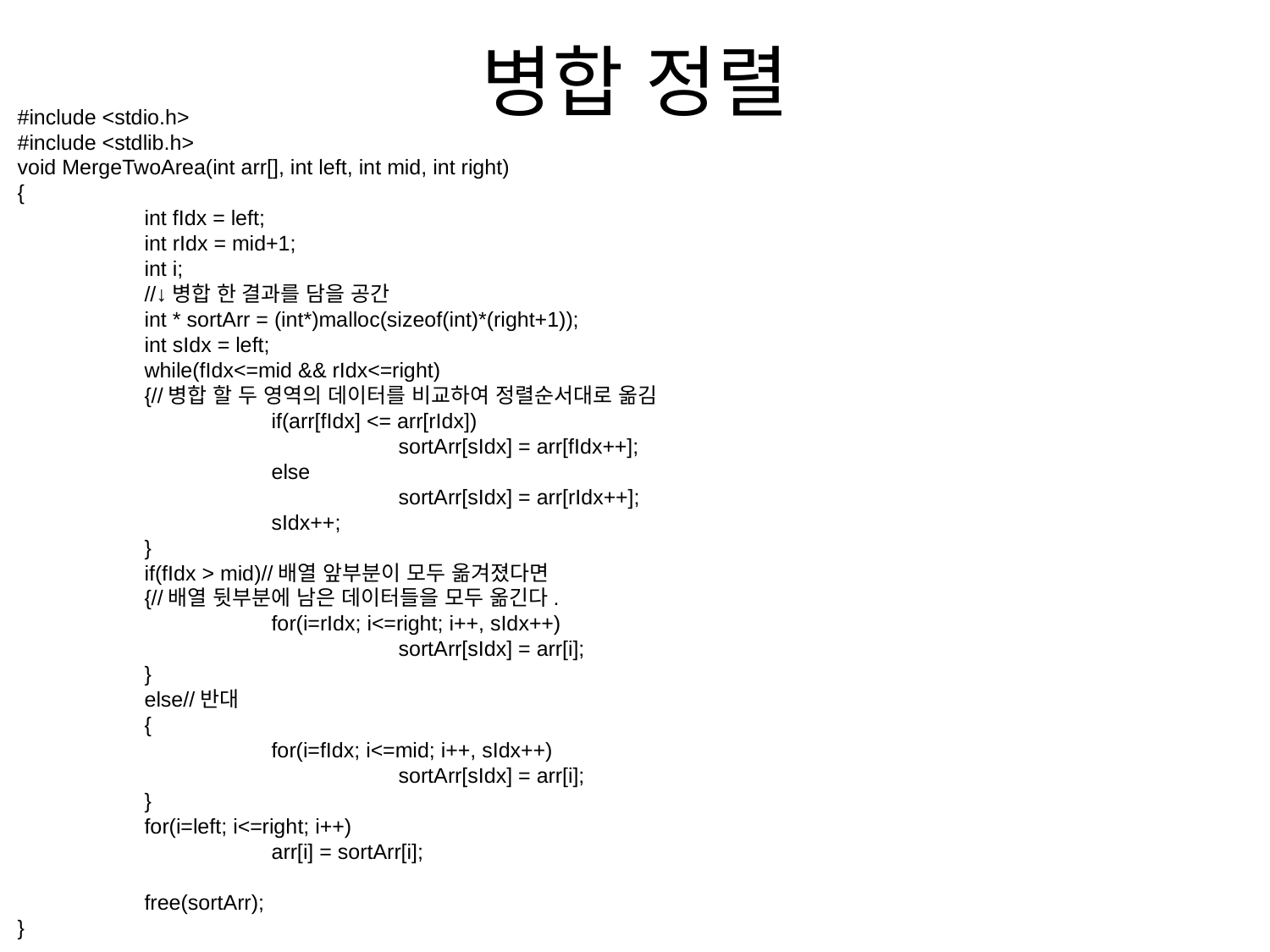

# 병합 정렬
#include <stdio.h>
#include <stdlib.h>
void MergeTwoArea(int arr[], int left, int mid, int right)
{
	int fIdx = left;
	int rIdx = mid+1;
	int i;
	//↓병합 한 결과를 담을 공간
	int * sortArr = (int*)malloc(sizeof(int)*(right+1));
	int sIdx = left;
	while(fIdx<=mid && rIdx<=right)
	{//병합 할 두 영역의 데이터를 비교하여 정렬순서대로 옮김
		if(arr[fIdx] <= arr[rIdx])
			sortArr[sIdx] = arr[fIdx++];
		else
			sortArr[sIdx] = arr[rIdx++];
		sIdx++;
	}
	if(fIdx > mid)//배열 앞부분이 모두 옮겨졌다면
	{//배열 뒷부분에 남은 데이터들을 모두 옮긴다.
		for(i=rIdx; i<=right; i++, sIdx++)
			sortArr[sIdx] = arr[i];
	}
	else//반대
	{
		for(i=fIdx; i<=mid; i++, sIdx++)
			sortArr[sIdx] = arr[i];
	}
	for(i=left; i<=right; i++)
		arr[i] = sortArr[i];

	free(sortArr);
}